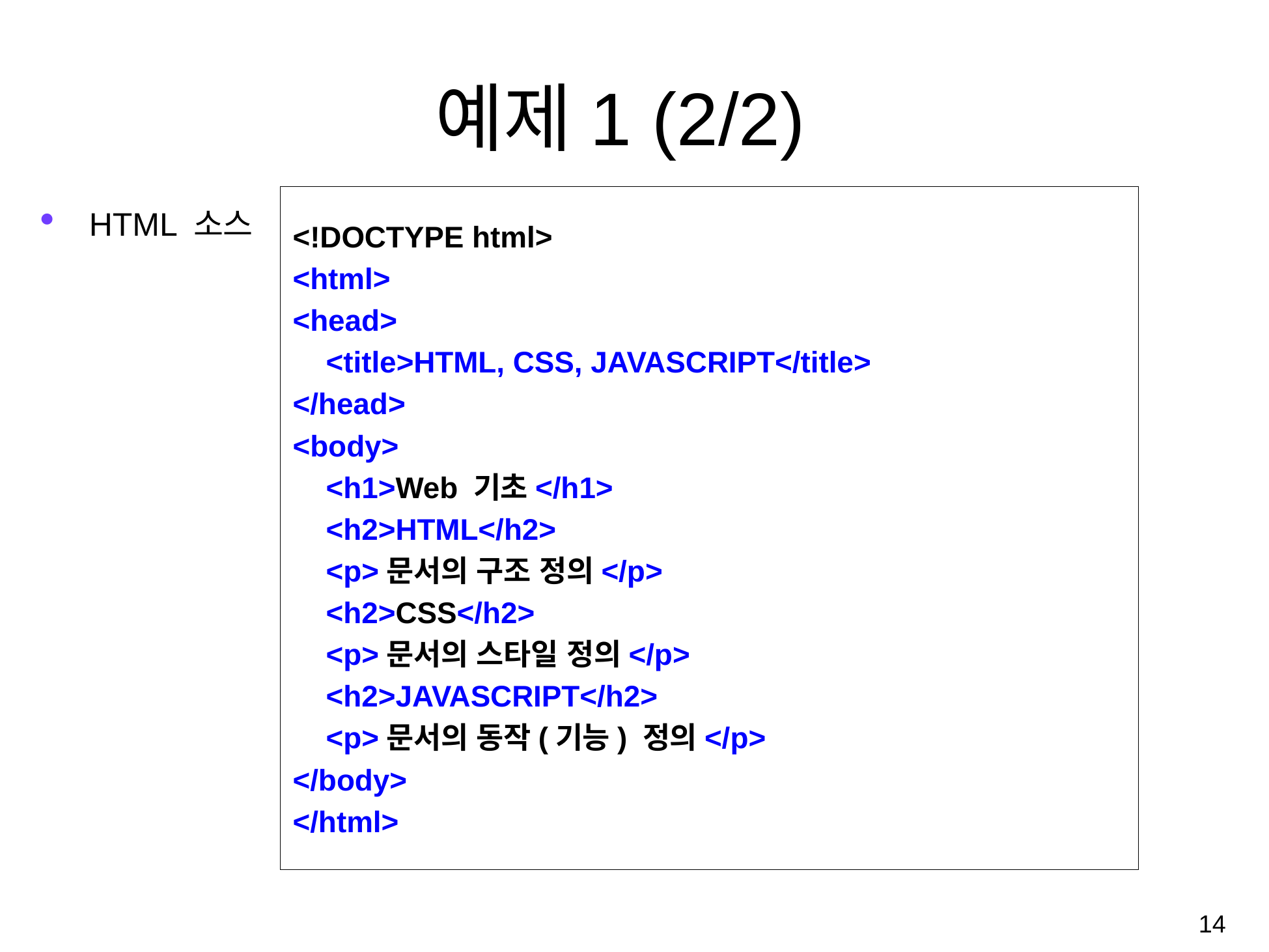

# 예제1 (2/2)
<!DOCTYPE html>
<html>
<head>
    <title>HTML, CSS, JAVASCRIPT</title>
</head>
<body>
    <h1>Web 기초</h1>
    <h2>HTML</h2>
    <p>문서의 구조 정의</p>
    <h2>CSS</h2>
    <p>문서의 스타일 정의</p>
    <h2>JAVASCRIPT</h2>
    <p>문서의 동작(기능) 정의</p>
</body>
</html>
HTML 소스
14